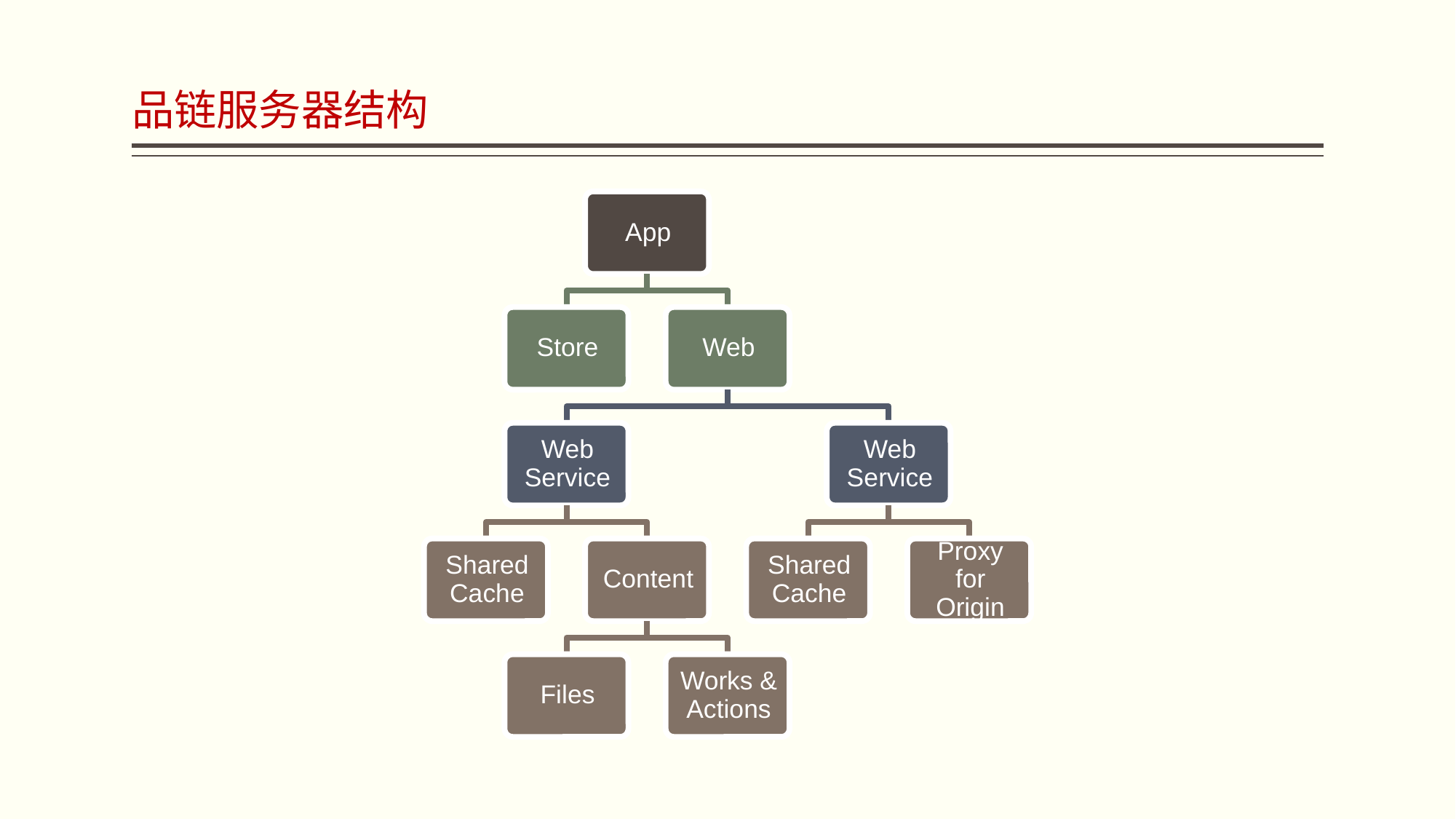

# 品链服务器结构
App
Store
Web
Web Service
Shared Cache
Content
Files
Works & Actions
Web Service
Shared Cache
Proxy for Origin